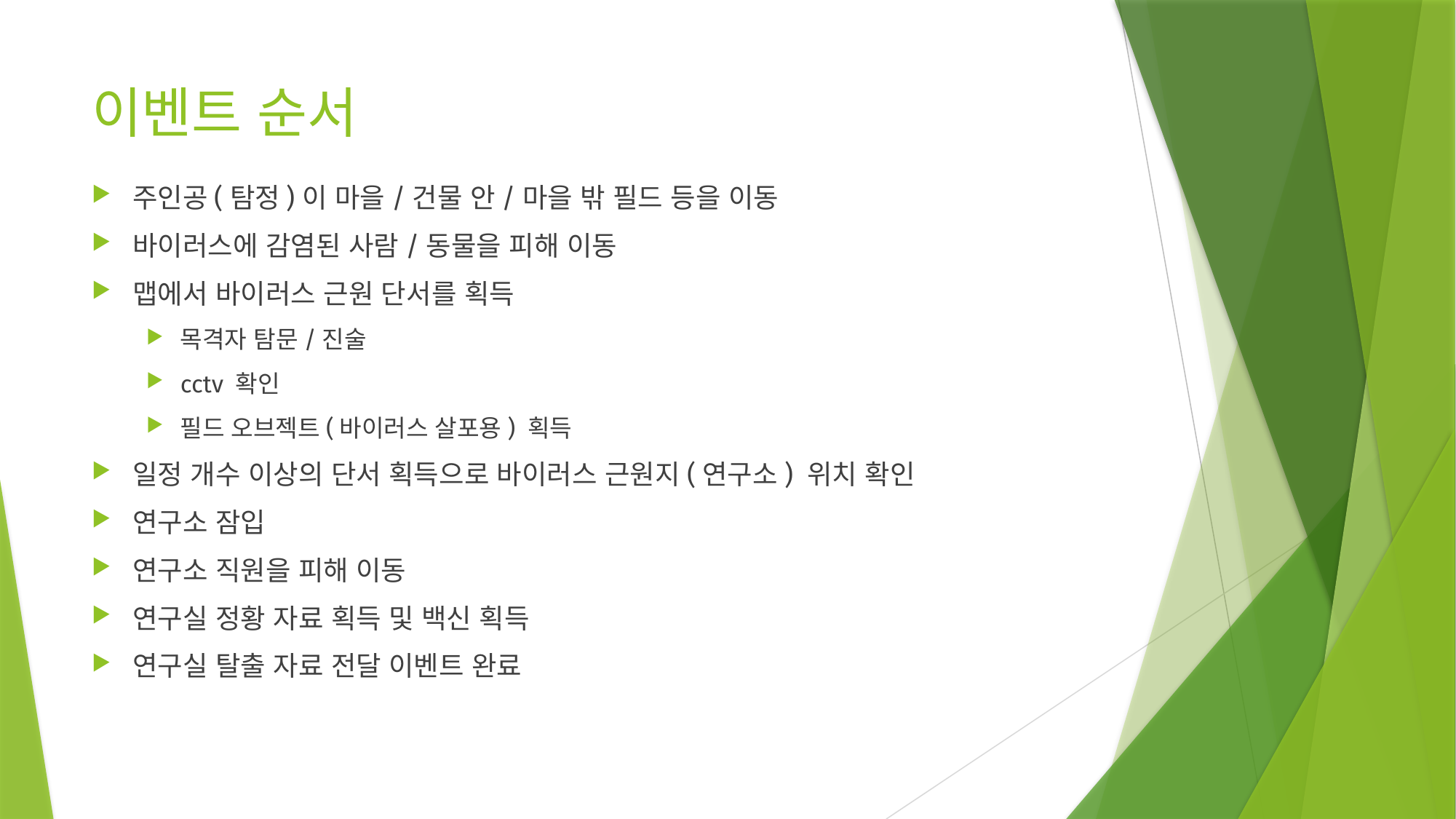

# 이벤트 순서
주인공(탐정)이 마을/건물 안/마을 밖 필드 등을 이동
바이러스에 감염된 사람/동물을 피해 이동
맵에서 바이러스 근원 단서를 획득
목격자 탐문/진술
cctv 확인
필드 오브젝트(바이러스 살포용) 획득
일정 개수 이상의 단서 획득으로 바이러스 근원지(연구소) 위치 확인
연구소 잠입
연구소 직원을 피해 이동
연구실 정황 자료 획득 및 백신 획득
연구실 탈출 자료 전달 이벤트 완료